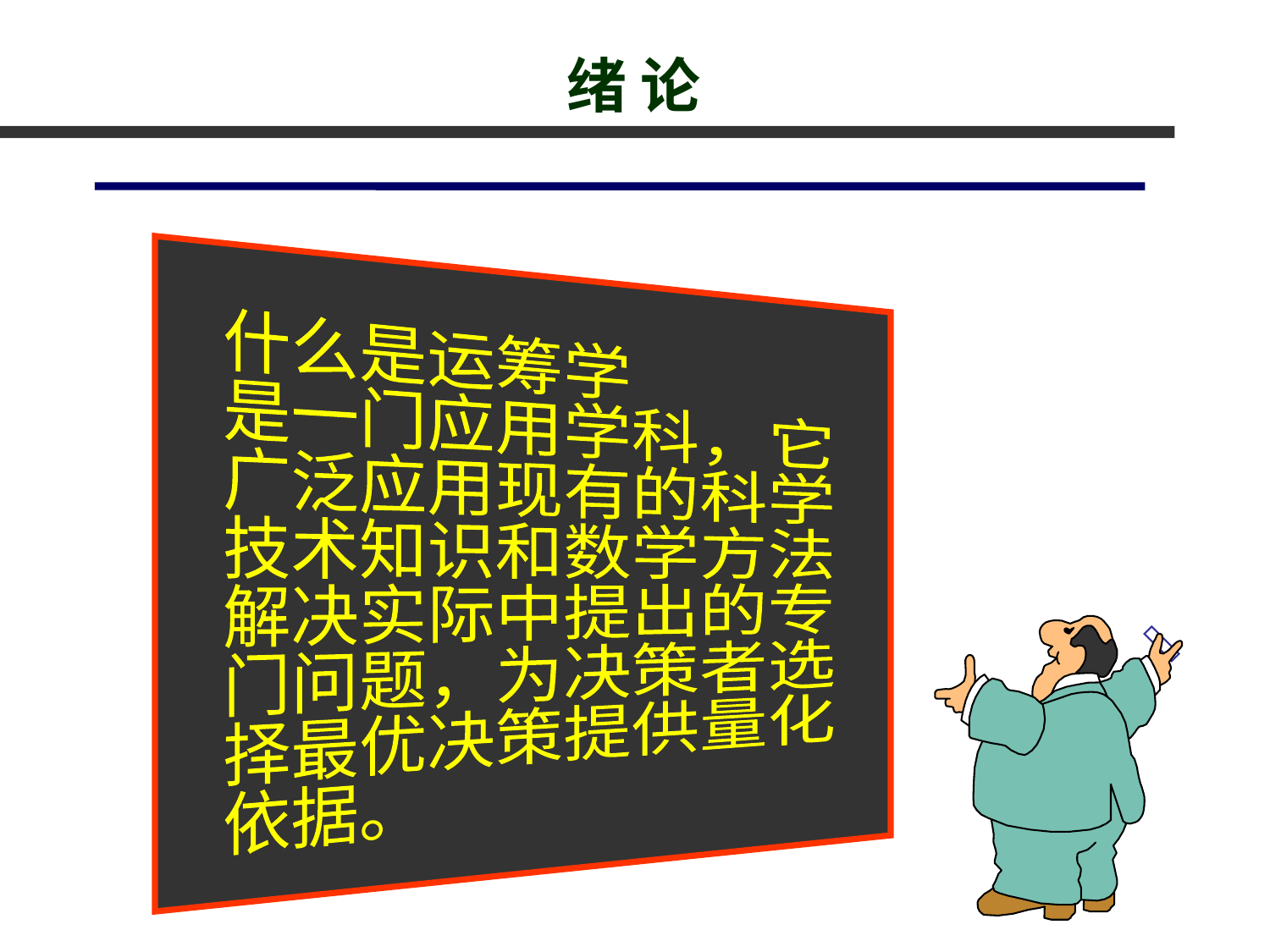

# 绪 论

什么是运筹学
是一门应用学科，它
广泛应用现有的科学
技术知识和数学方法
解决实际中提出的专
门问题，为决策者选
择最优决策提供量化
依据。